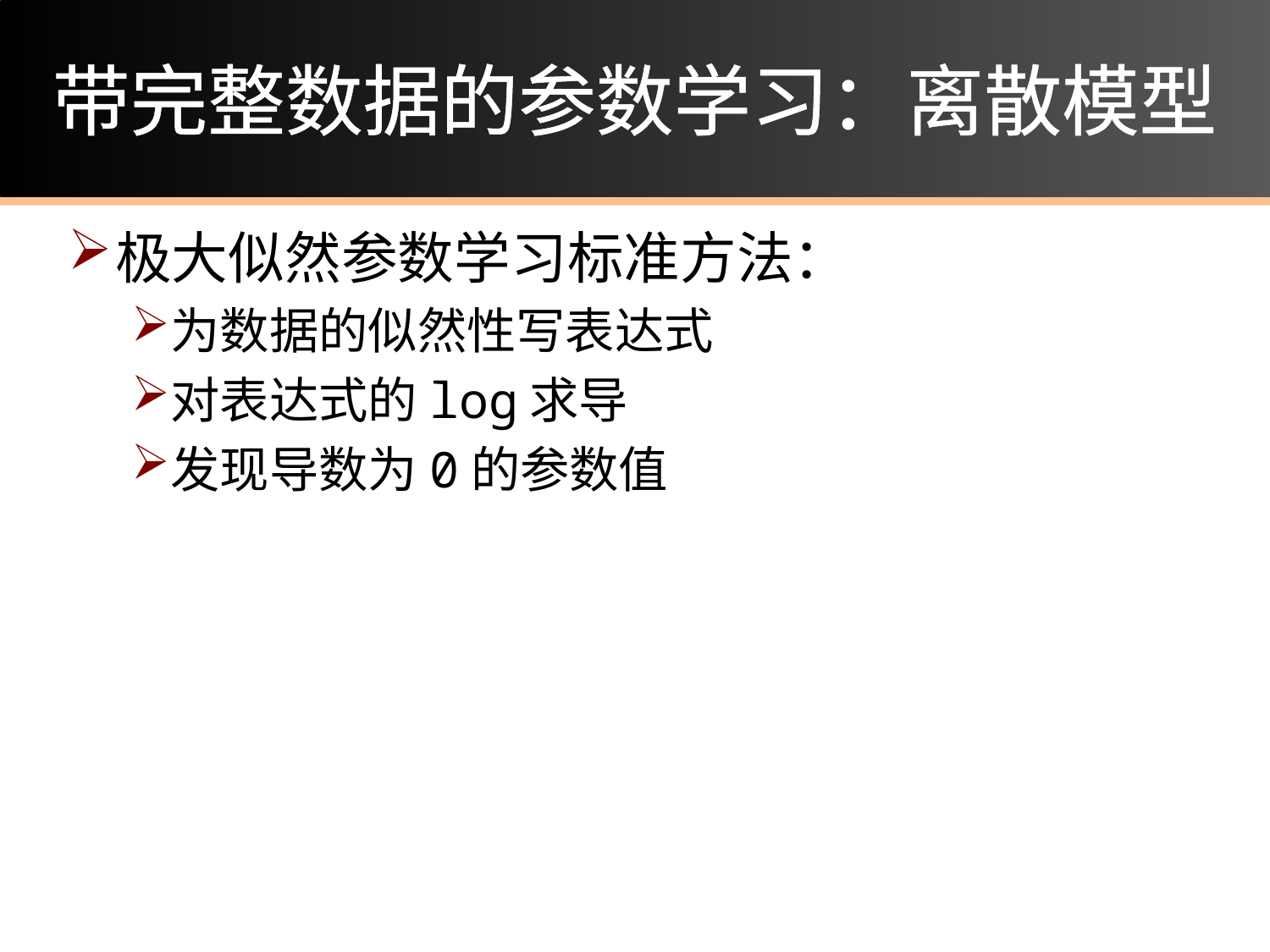

# 带完整数据的参数学习：离散模型
极大似然参数学习标准方法：
为数据的似然性写表达式
对表达式的log求导
发现导数为0的参数值